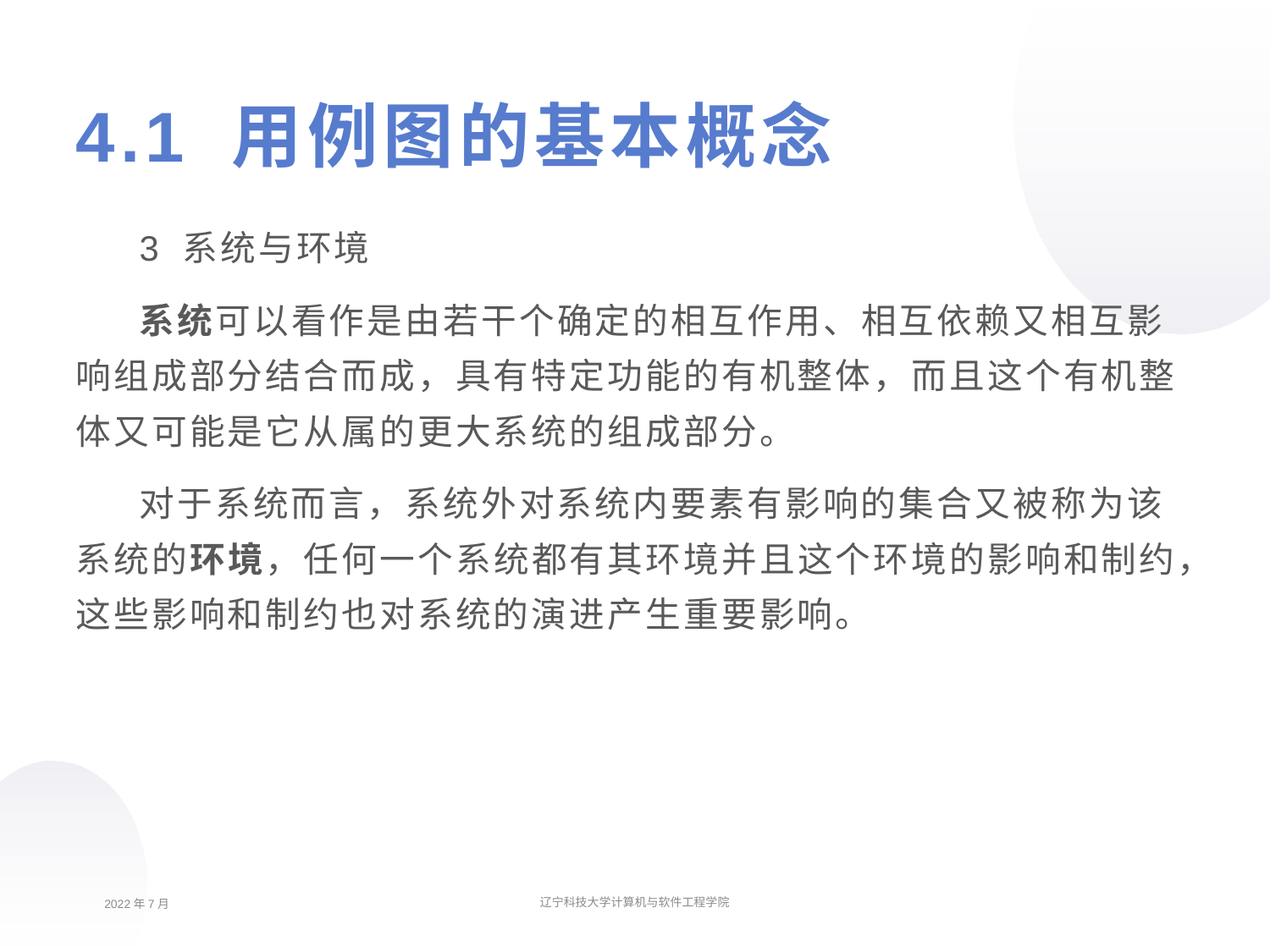

4.1 用例图的基本概念
3 系统与环境
系统可以看作是由若干个确定的相互作用、相互依赖又相互影响组成部分结合而成，具有特定功能的有机整体，而且这个有机整体又可能是它从属的更大系统的组成部分。
对于系统而言，系统外对系统内要素有影响的集合又被称为该系统的环境，任何一个系统都有其环境并且这个环境的影响和制约，这些影响和制约也对系统的演进产生重要影响。

2022年7月
辽宁科技大学计算机与软件工程学院
6